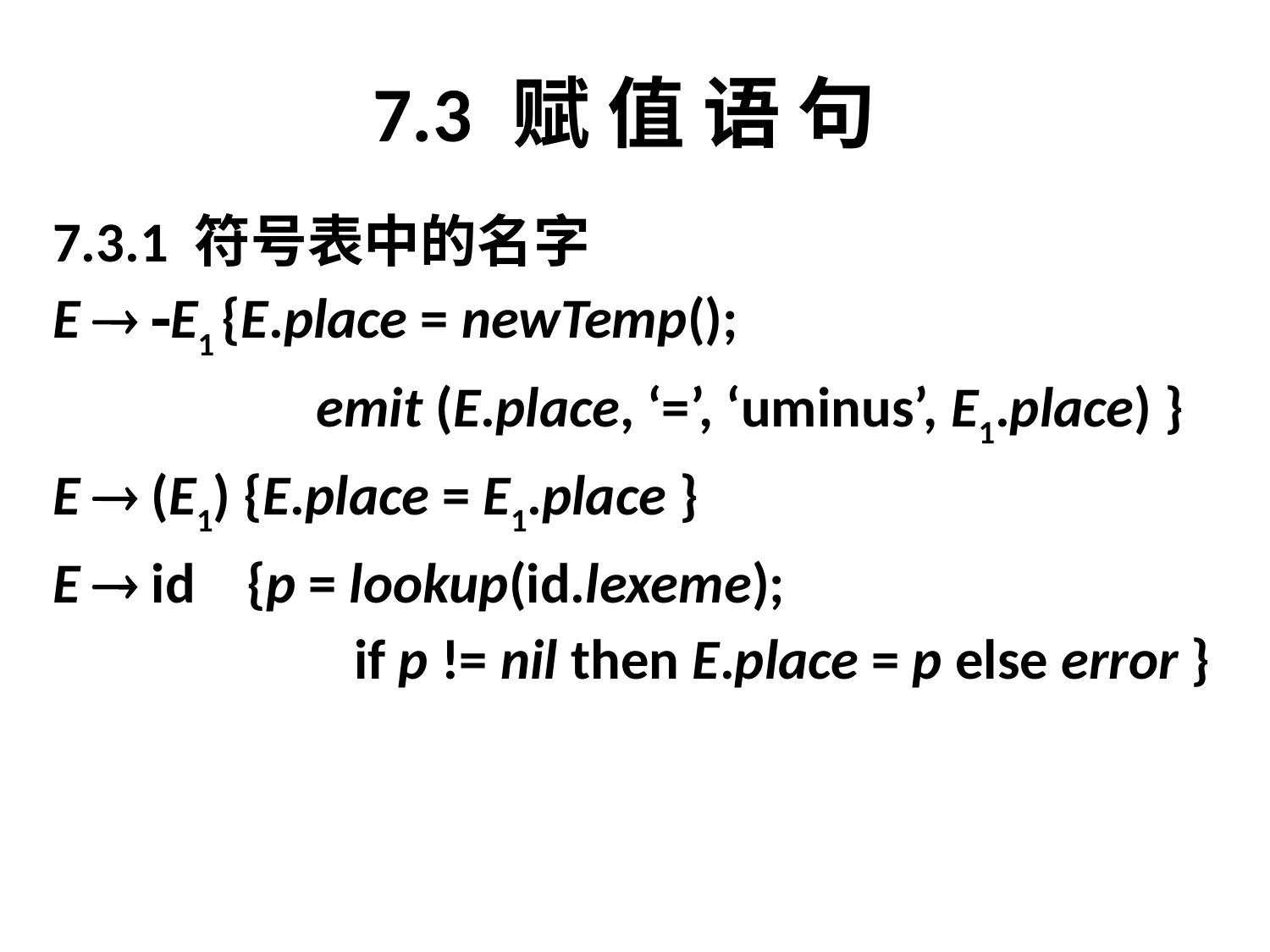

# 7.3 赋 值 语 句
7.3.1 符号表中的名字
E → −E1 {E.place = newTemp();
		       emit (E.place, ‘=’, ‘uminus’, E1.place) }
E → (E1) {E.place = E1.place }
E → id    {p = lookup(id.lexeme);
			if p != nil then E.place = p else error }